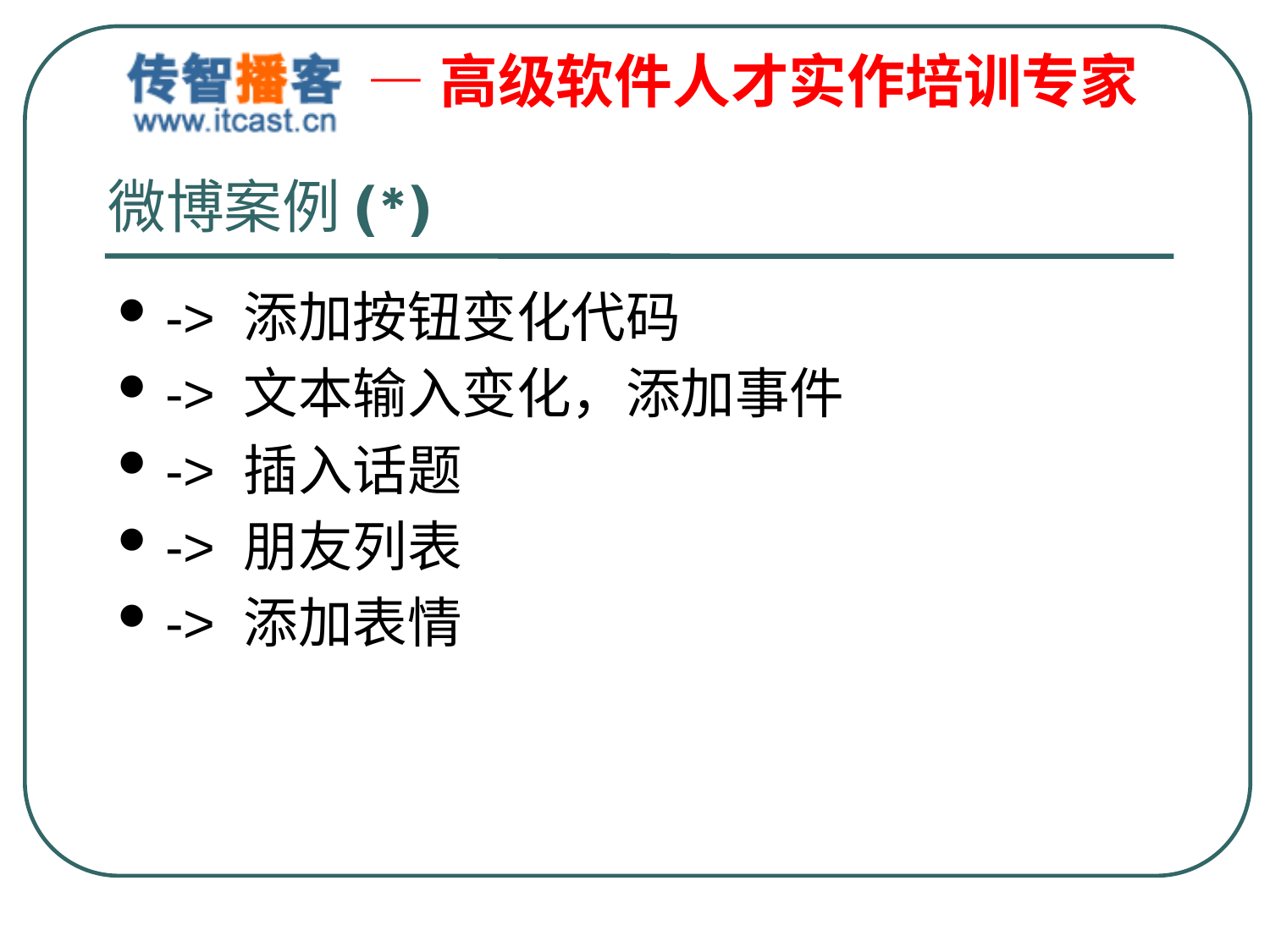

# 微博案例(*)
-> 添加按钮变化代码
-> 文本输入变化，添加事件
-> 插入话题
-> 朋友列表
-> 添加表情